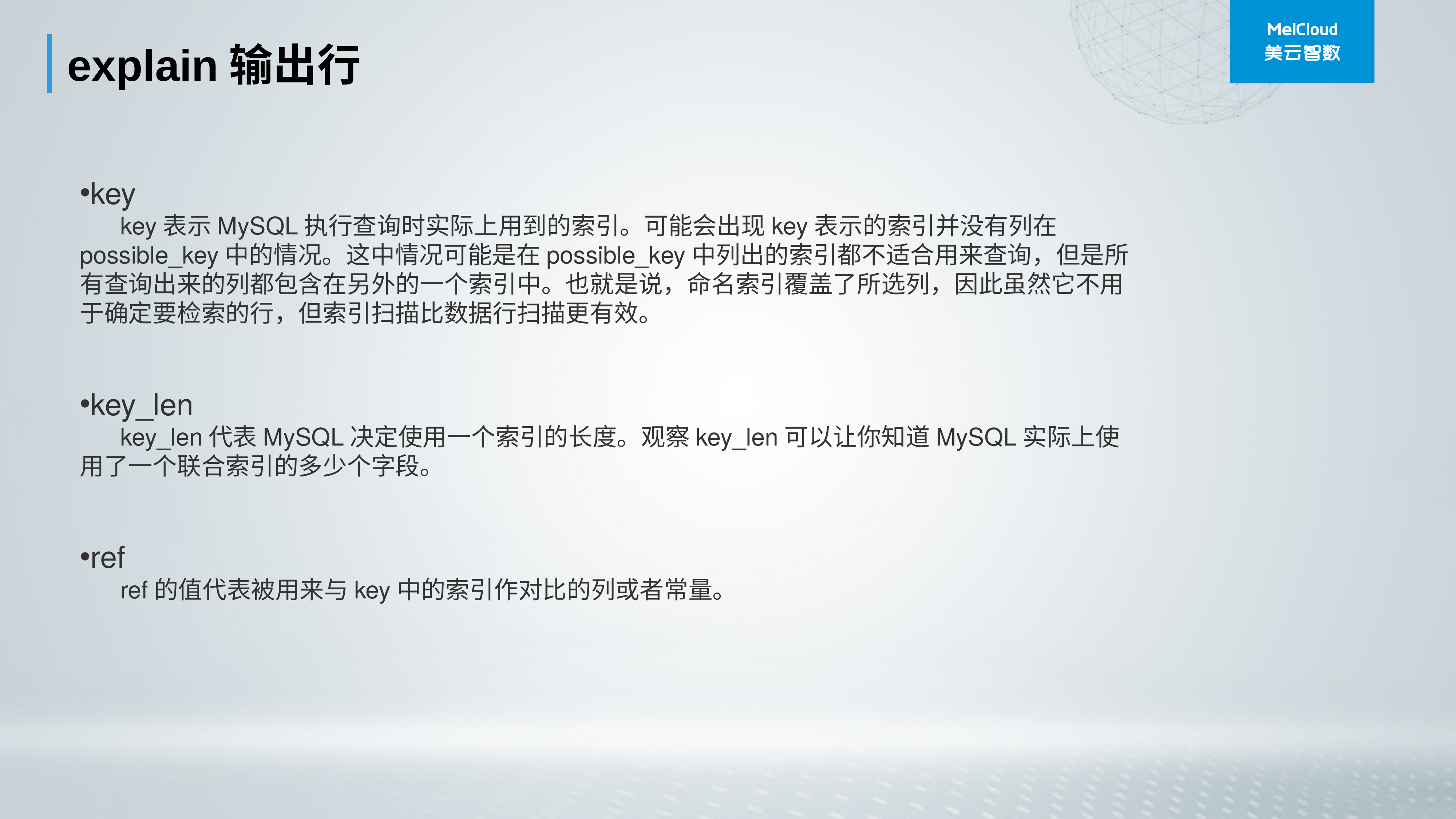

explain输出行

key
      key表示MySQL执行查询时实际上用到的索引。可能会出现key表示的索引并没有列在possible_key中的情况。这中情况可能是在possible_key中列出的索引都不适合用来查询，但是所有查询出来的列都包含在另外的一个索引中。也就是说，命名索引覆盖了所选列，因此虽然它不用于确定要检索的行，但索引扫描比数据行扫描更有效。

key_len
      key_len代表MySQL决定使用一个索引的长度。观察key_len可以让你知道MySQL实际上使用了一个联合索引的多少个字段。

ref
      ref的值代表被用来与key中的索引作对比的列或者常量。